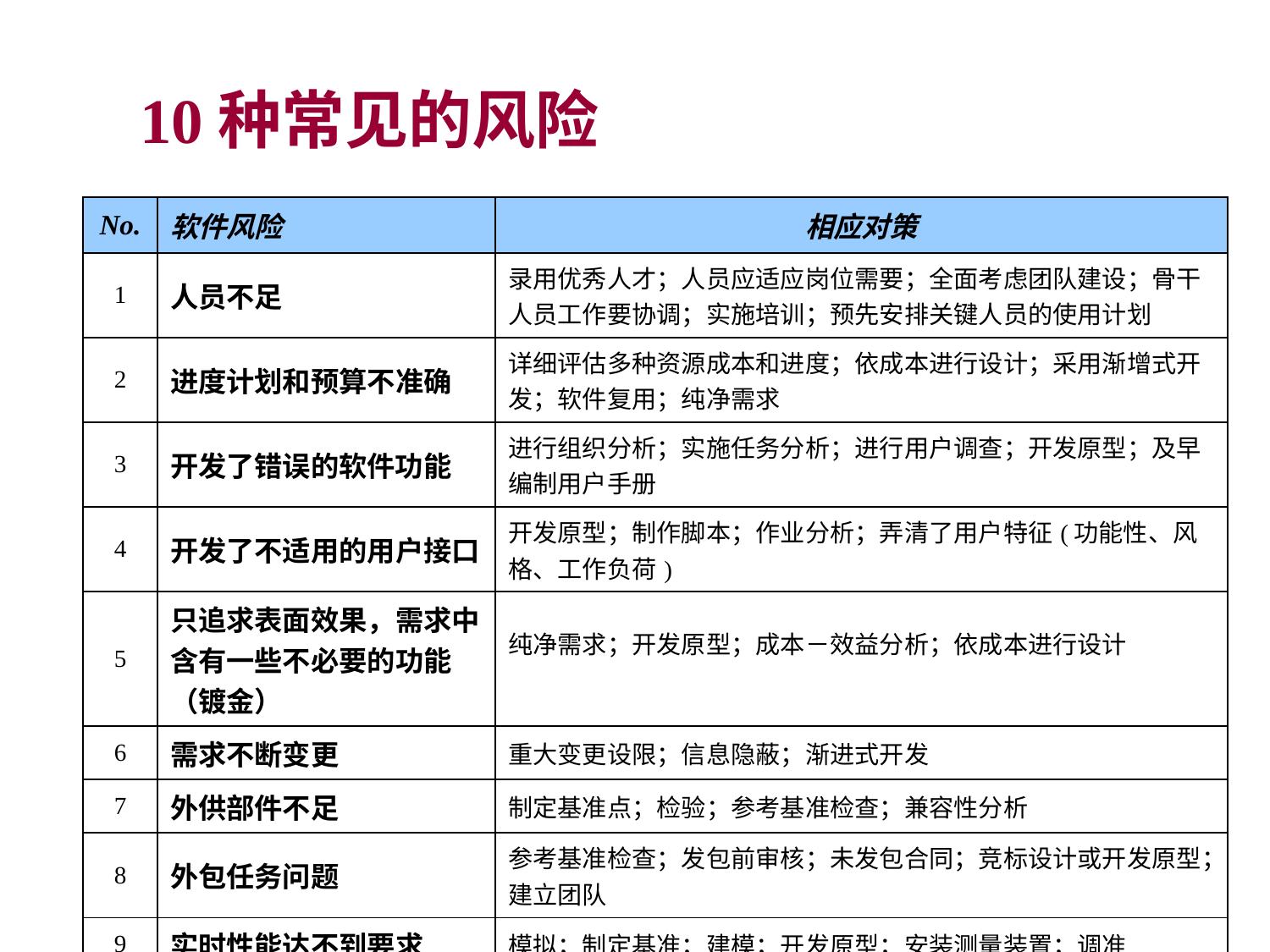

10种常见的风险
| No. | 软件风险 | 相应对策 |
| --- | --- | --- |
| 1 | 人员不足 | 录用优秀人才；人员应适应岗位需要；全面考虑团队建设；骨干人员工作要协调；实施培训；预先安排关键人员的使用计划 |
| 2 | 进度计划和预算不准确 | 详细评估多种资源成本和进度；依成本进行设计；采用渐增式开发；软件复用；纯净需求 |
| 3 | 开发了错误的软件功能 | 进行组织分析；实施任务分析；进行用户调查；开发原型；及早编制用户手册 |
| 4 | 开发了不适用的用户接口 | 开发原型；制作脚本；作业分析；弄清了用户特征(功能性、风格、工作负荷) |
| 5 | 只追求表面效果，需求中含有一些不必要的功能（镀金） | 纯净需求；开发原型；成本－效益分析；依成本进行设计 |
| 6 | 需求不断变更 | 重大变更设限；信息隐蔽；渐进式开发 |
| 7 | 外供部件不足 | 制定基准点；检验；参考基准检查；兼容性分析 |
| 8 | 外包任务问题 | 参考基准检查；发包前审核；未发包合同；竞标设计或开发原型；建立团队 |
| 9 | 实时性能达不到要求 | 模拟；制定基准；建模；开发原型；安装测量装置；调准 |
| 10 | 误解计算机科学能力 | 技术分析；成本－效益分析；开发原型；参考基准检查 |